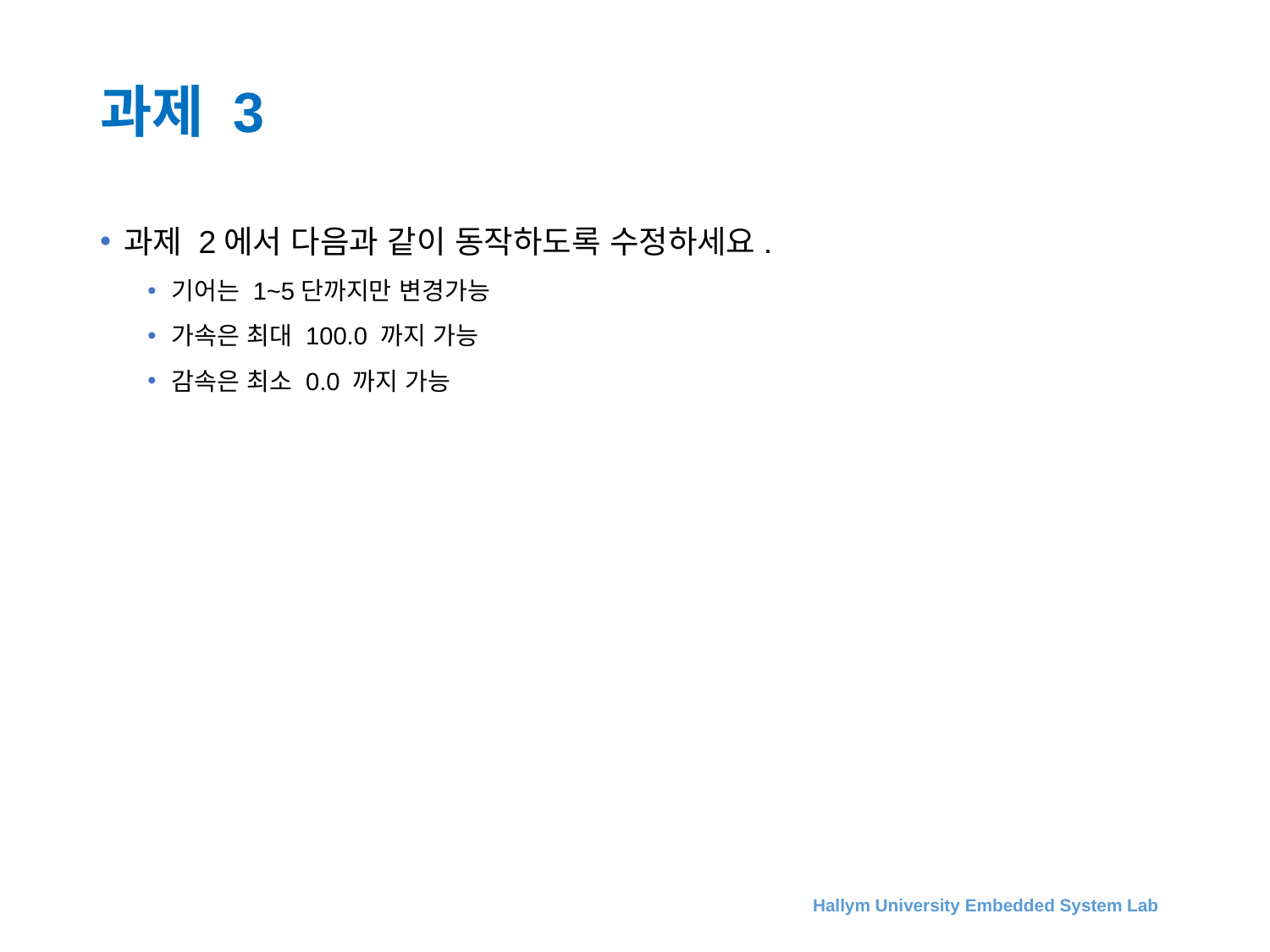

# 과제 3
과제 2에서 다음과 같이 동작하도록 수정하세요.
기어는 1~5단까지만 변경가능
가속은 최대 100.0 까지 가능
감속은 최소 0.0 까지 가능
Hallym University Embedded System Lab